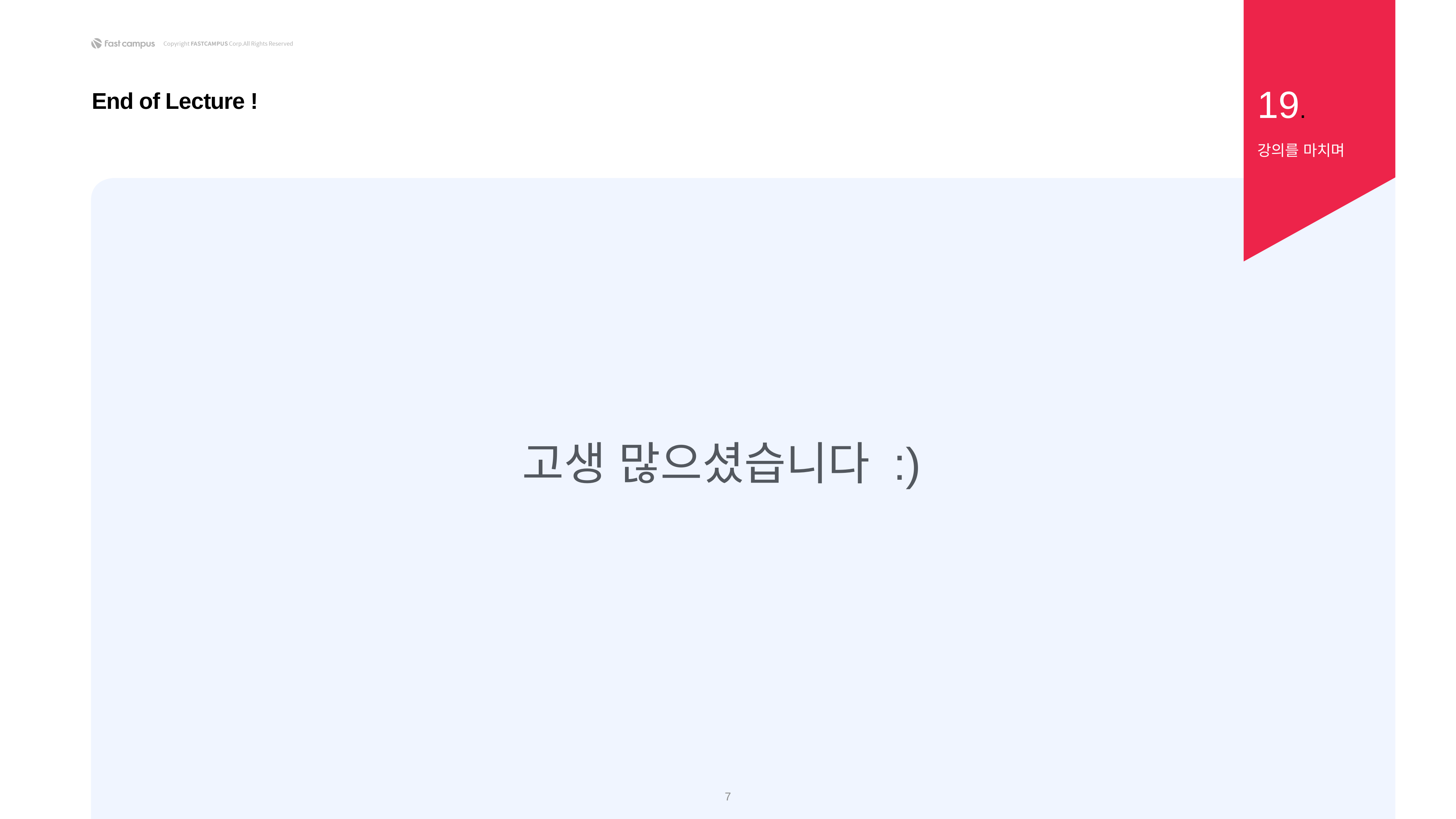

19.
End of Lecture !

강의를 마치며
고생 많으셨습니다 :)
7